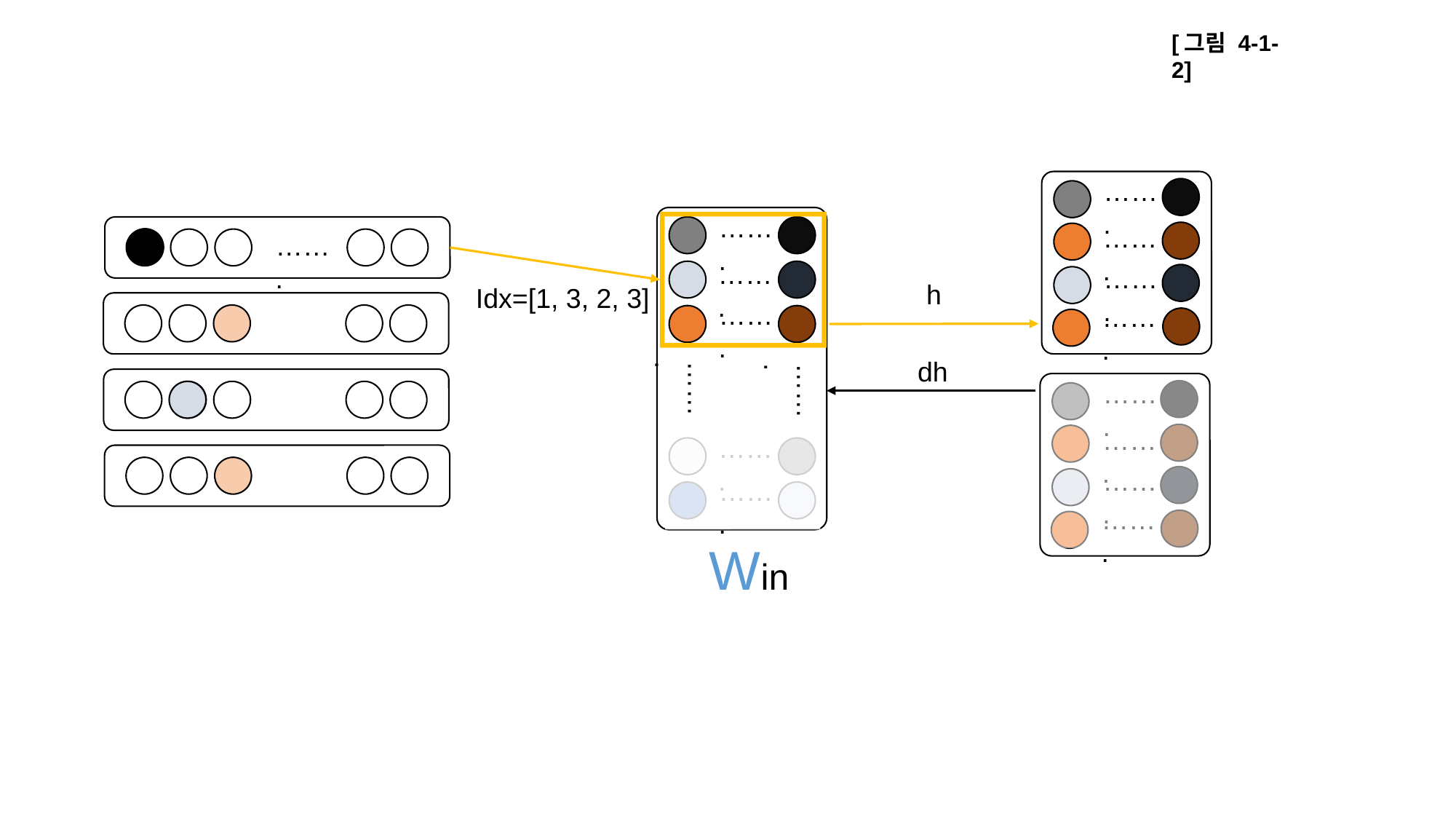

[그림 4-1-2]

…….

…….

…….

…….

…….
…….
h
Idx=[1, 3, 2, 3]
…….
…….

dh
…….
…….
…….

…….
…….

…….
…….
…….
Win